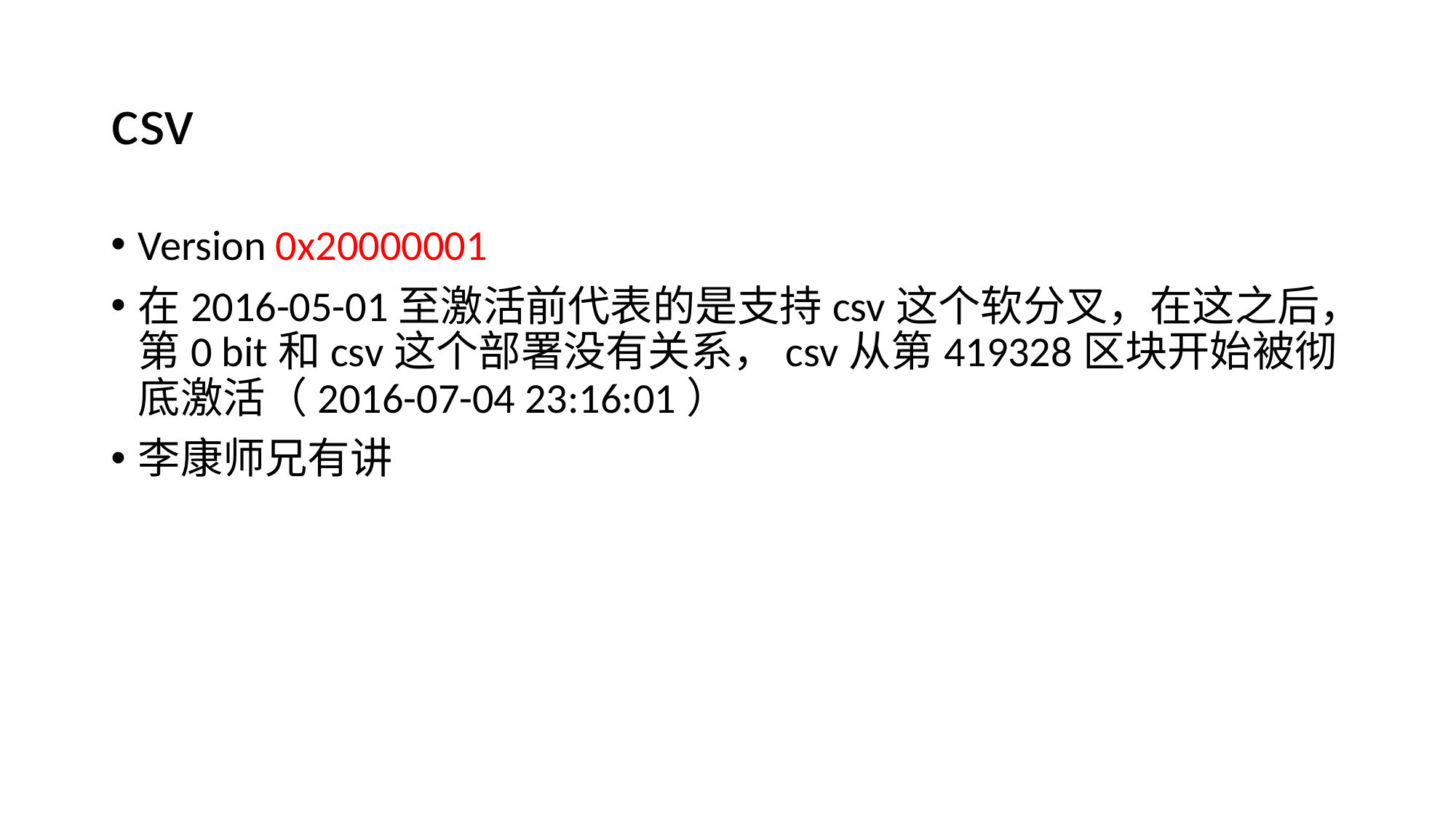

# csv
Version 0x20000001
在2016-05-01至激活前代表的是支持csv这个软分叉，在这之后，第0 bit和csv这个部署没有关系，csv从第419328区块开始被彻底激活（2016-07-04 23:16:01）
李康师兄有讲